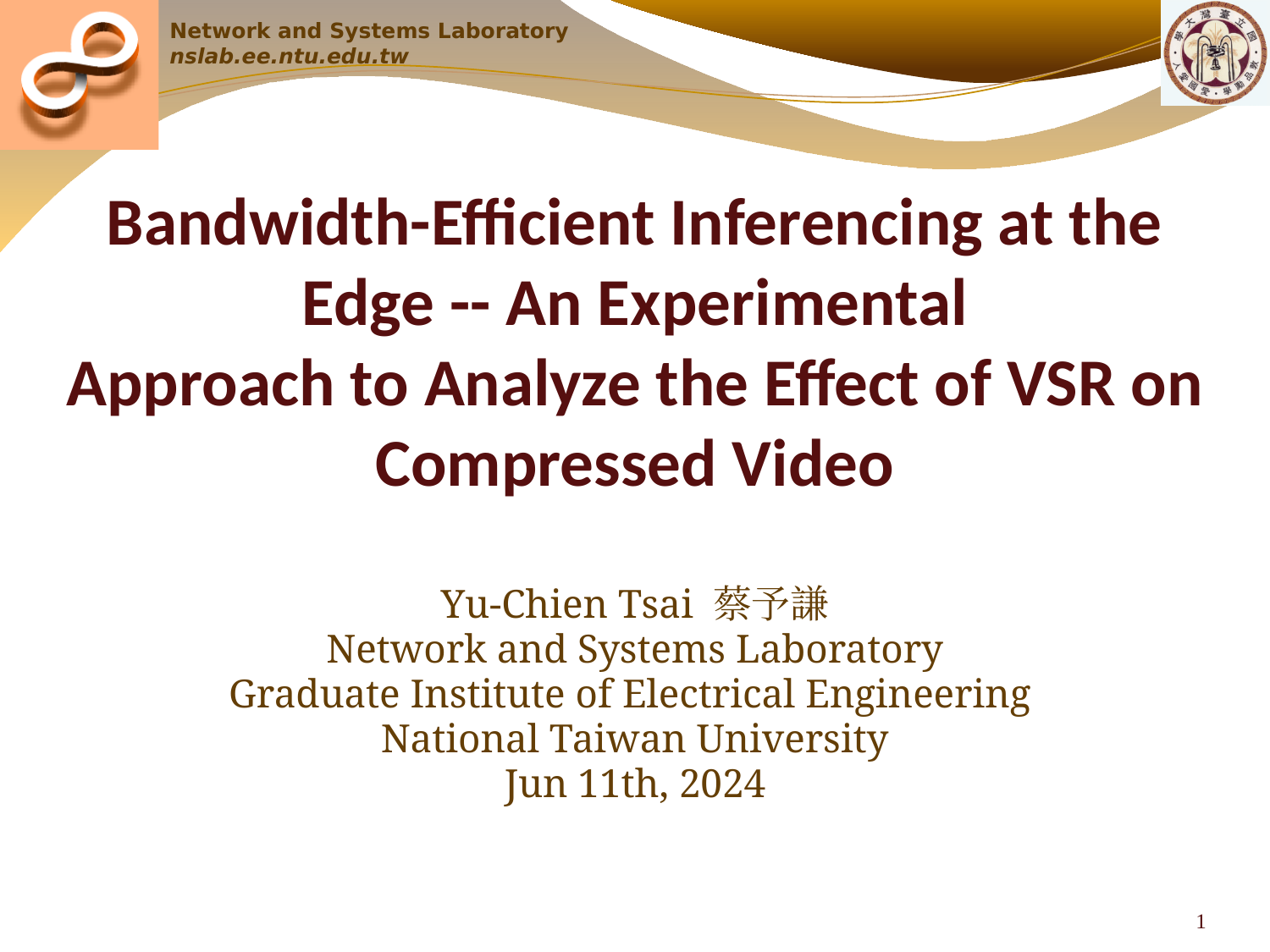

# Bandwidth-Efficient Inferencing at the Edge -- An Experimental
Approach to Analyze the Effect of VSR on Compressed Video
Yu-Chien Tsai 蔡予謙
Network and Systems Laboratory
Graduate Institute of Electrical Engineering
National Taiwan University
Jun 11th, 2024

1